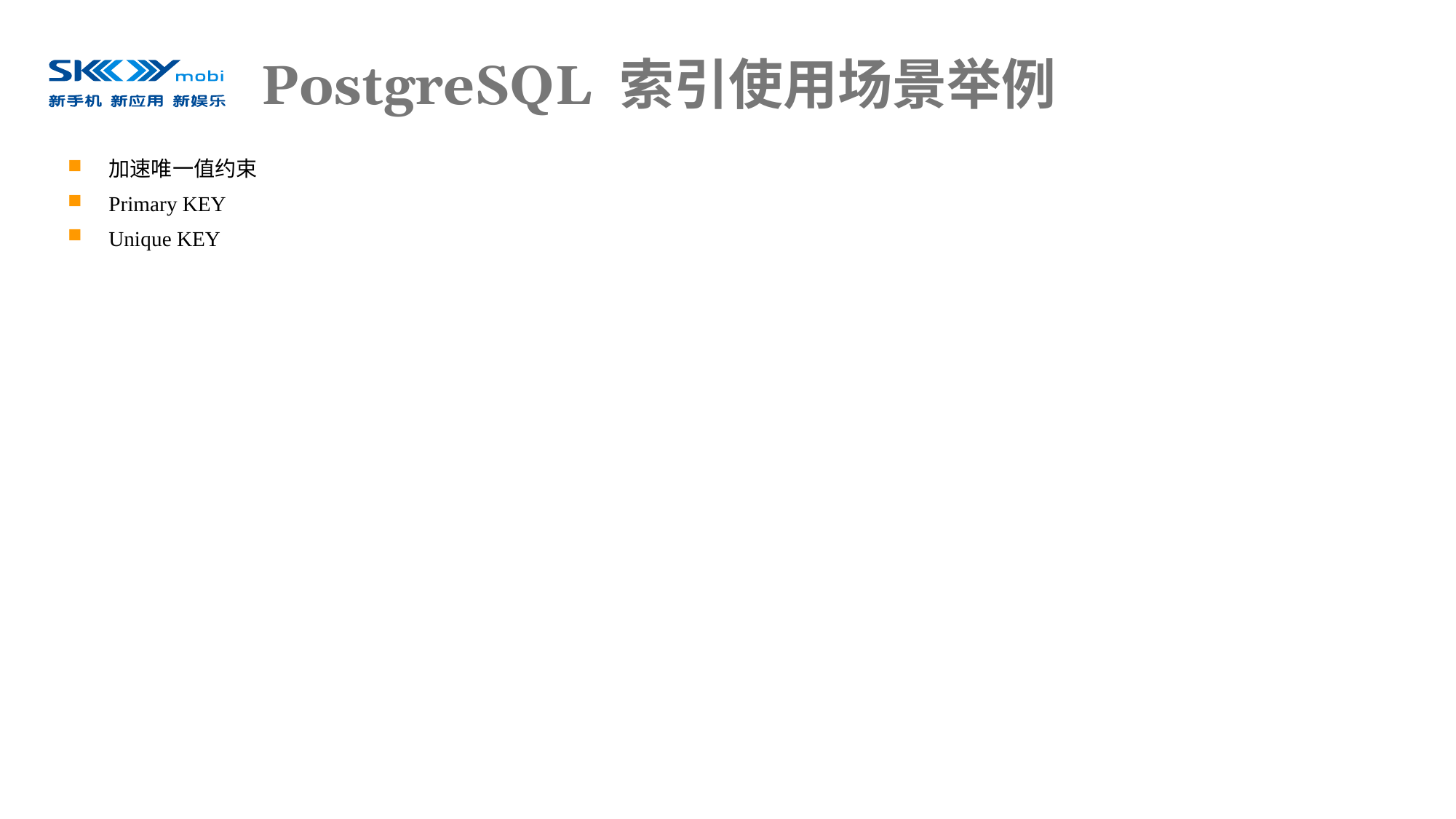

# PostgreSQL 索引使用场景举例
加速唯一值约束
Primary KEY
Unique KEY